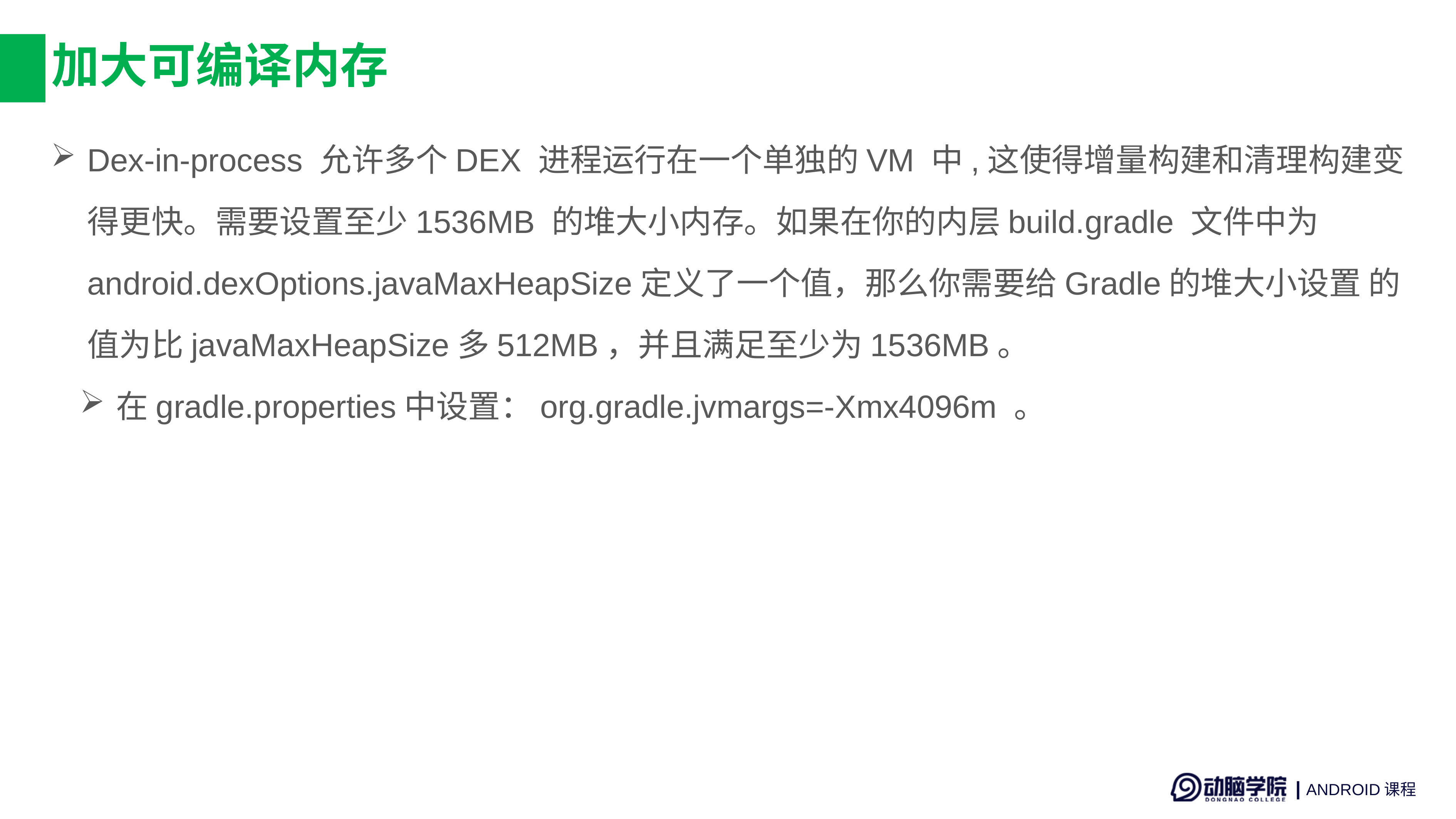

# 加大可编译内存
Dex-in-process 允许多个DEX 进程运行在一个单独的VM 中,这使得增量构建和清理构建变得更快。需要设置至少1536MB 的堆大小内存。如果在你的内层build.gradle 文件中为android.dexOptions.javaMaxHeapSize定义了一个值，那么你需要给Gradle的堆大小设置 的值为比javaMaxHeapSize多512MB，并且满足至少为1536MB。
在gradle.properties中设置：org.gradle.jvmargs=-Xmx4096m 。